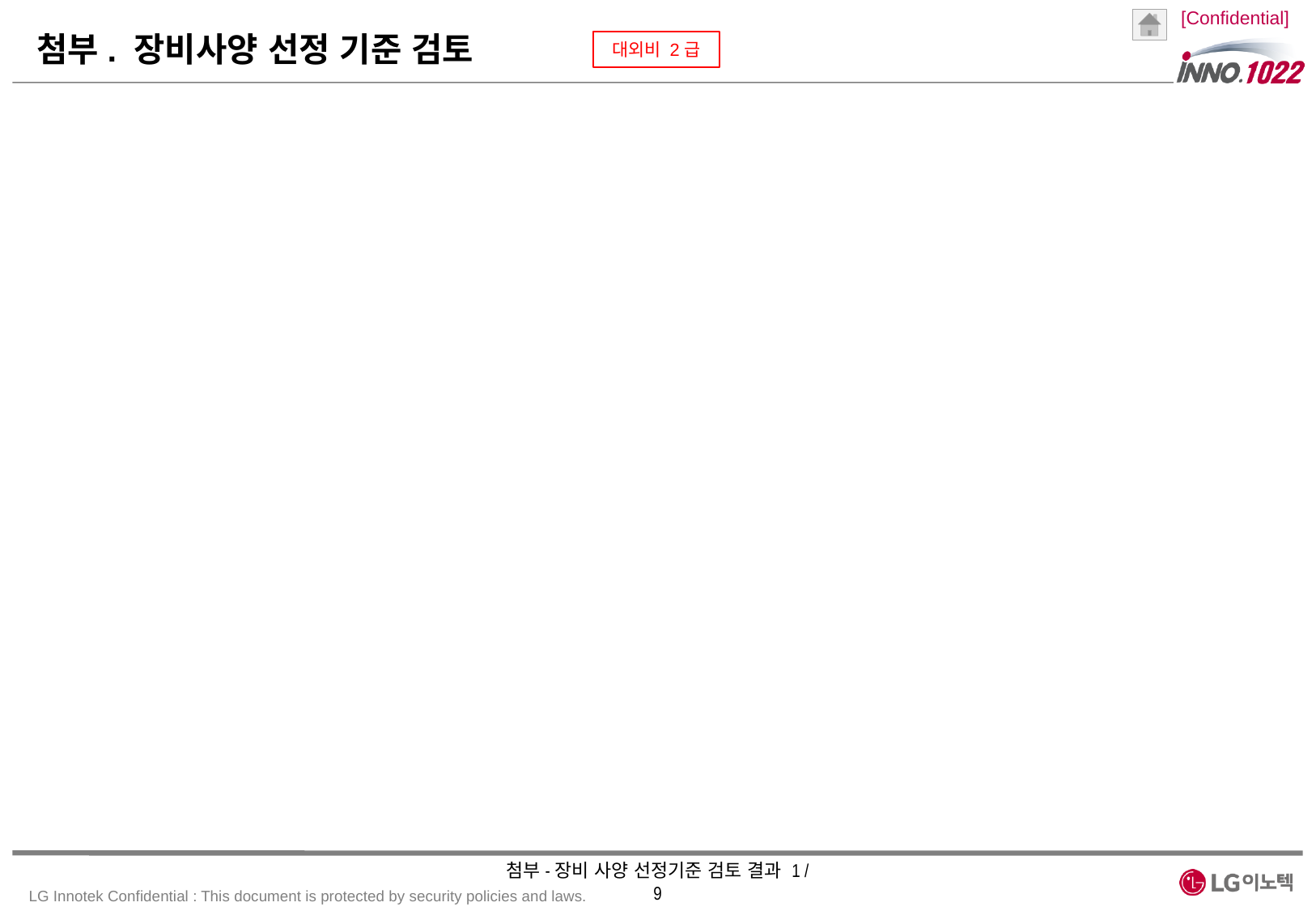

# 첨부. 장비사양 선정 기준 검토
첨부-장비 사양 선정기준 검토 결과 1 / 9